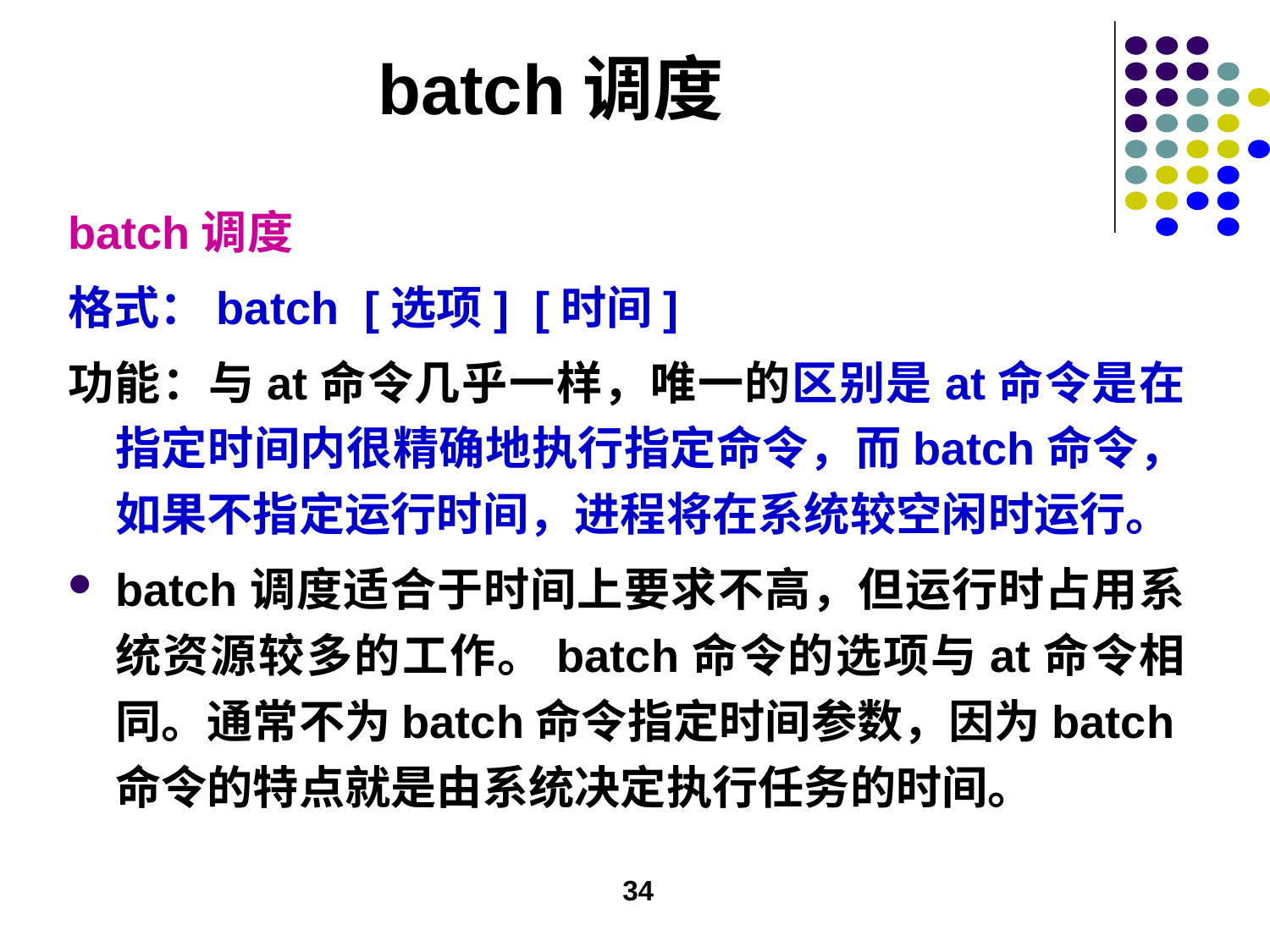

batch调度
batch调度
格式：batch  [选项]  [时间]
功能：与at命令几乎一样，唯一的区别是at命令是在指定时间内很精确地执行指定命令，而batch命令，如果不指定运行时间，进程将在系统较空闲时运行。
batch调度适合于时间上要求不高，但运行时占用系统资源较多的工作。batch命令的选项与at命令相同。通常不为batch命令指定时间参数，因为batch命令的特点就是由系统决定执行任务的时间。
34